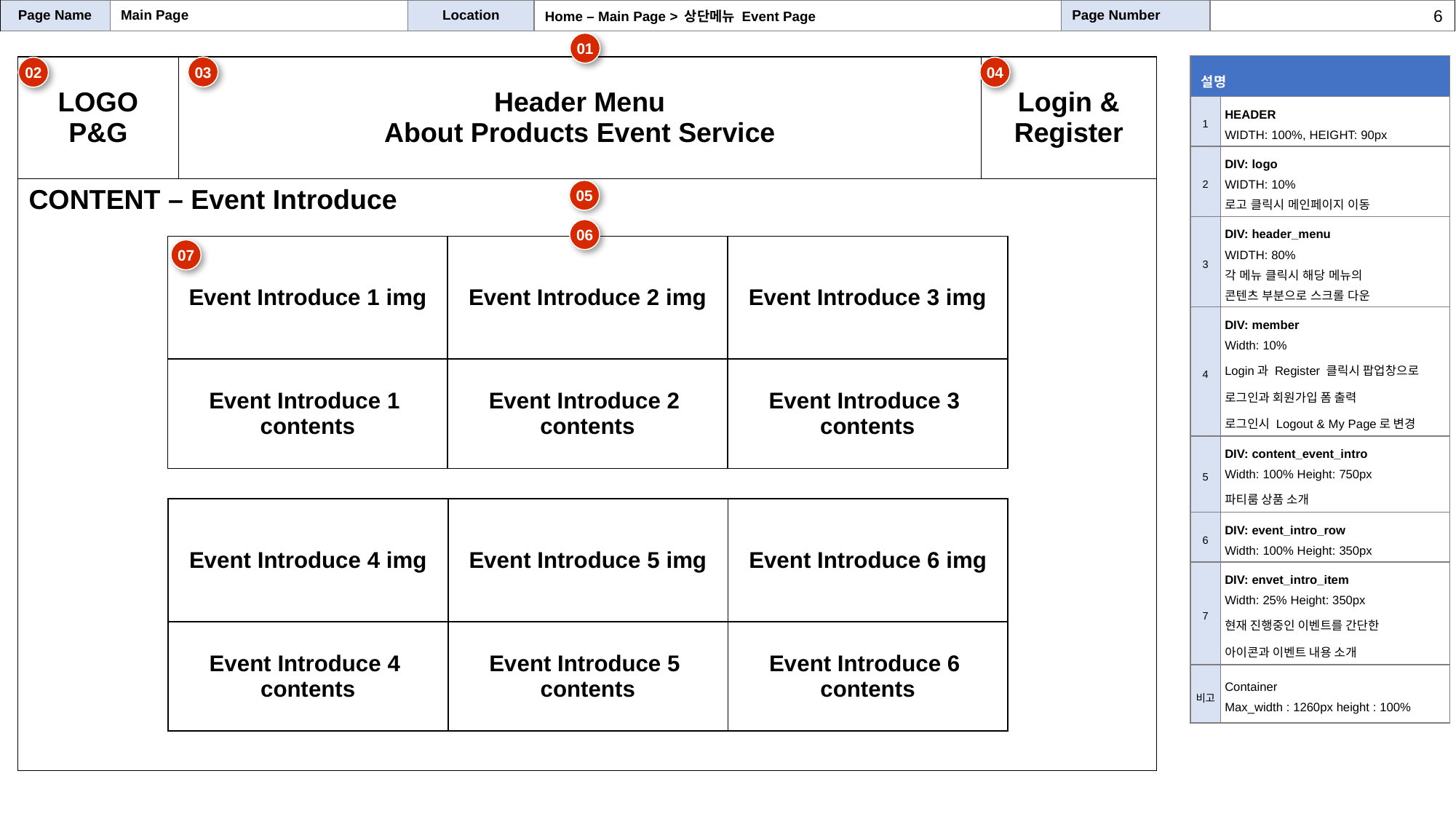

| Page Name | Main Page | Location | Home – Main Page > 상단메뉴 Event Page | Page Number |  |
| --- | --- | --- | --- | --- | --- |
6
01
| 설명 |  |
| --- | --- |
| 1 | HEADER WIDTH: 100%, HEIGHT: 90px |
| 2 | DIV: logo WIDTH: 10% 로고 클릭시 메인페이지 이동 |
| 3 | DIV: header\_menu WIDTH: 80% 각 메뉴 클릭시 해당 메뉴의 콘텐츠 부분으로 스크롤 다운 |
| 4 | DIV: member Width: 10% Login과 Register 클릭시 팝업창으로 로그인과 회원가입 폼 출력 로그인시 Logout & My Page로 변경 |
| 5 | DIV: content\_event\_intro Width: 100% Height: 750px 파티룸 상품 소개 |
| 6 | DIV: event\_intro\_row Width: 100% Height: 350px |
| 7 | DIV: envet\_intro\_item Width: 25% Height: 350px 현재 진행중인 이벤트를 간단한 아이콘과 이벤트 내용 소개 |
| 비고 | Container Max\_width : 1260px height : 100% |
| LOGO P&G | Header Menu About Products Event Service | Login & Register |
| --- | --- | --- |
| CONTENT – Event Introduce |  |  |
03
04
02

05
06
| Event Introduce 1 img | Event Introduce 2 img | Event Introduce 3 img |
| --- | --- | --- |
| Event Introduce 1 contents | Event Introduce 2 contents | Event Introduce 3 contents |
07
| Event Introduce 4 img | Event Introduce 5 img | Event Introduce 6 img |
| --- | --- | --- |
| Event Introduce 4 contents | Event Introduce 5 contents | Event Introduce 6 contents |